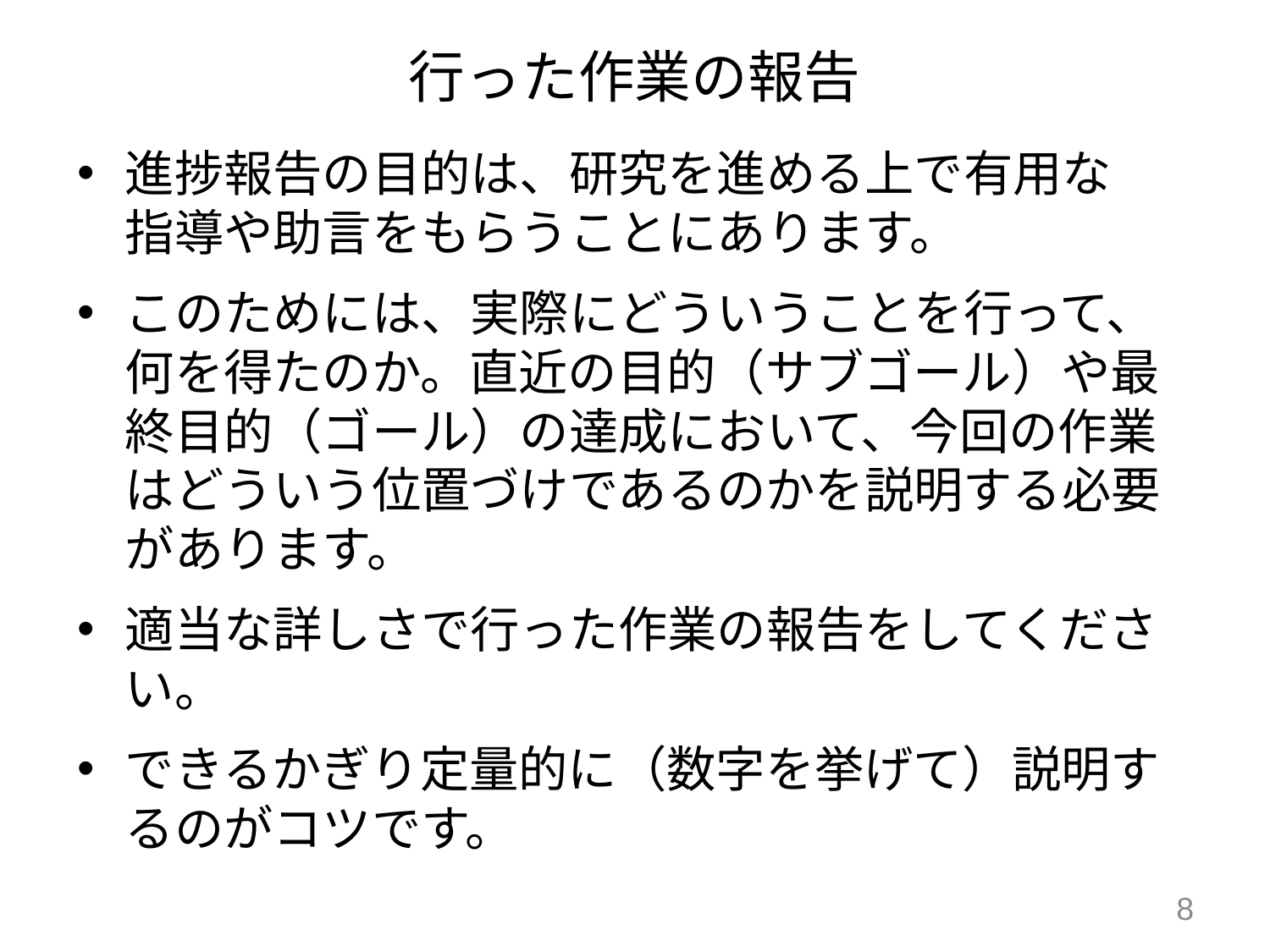

# 行った作業の報告
進捗報告の目的は、研究を進める上で有用な
指導や助言をもらうことにあります。
このためには、実際にどういうことを行って、
何を得たのか。直近の目的（サブゴール）や最終目的（ゴール）の達成において、今回の作業はどういう位置づけであるのかを説明する必要があります。
適当な詳しさで行った作業の報告をしてください。
できるかぎり定量的に（数字を挙げて）説明するのがコツです。
8